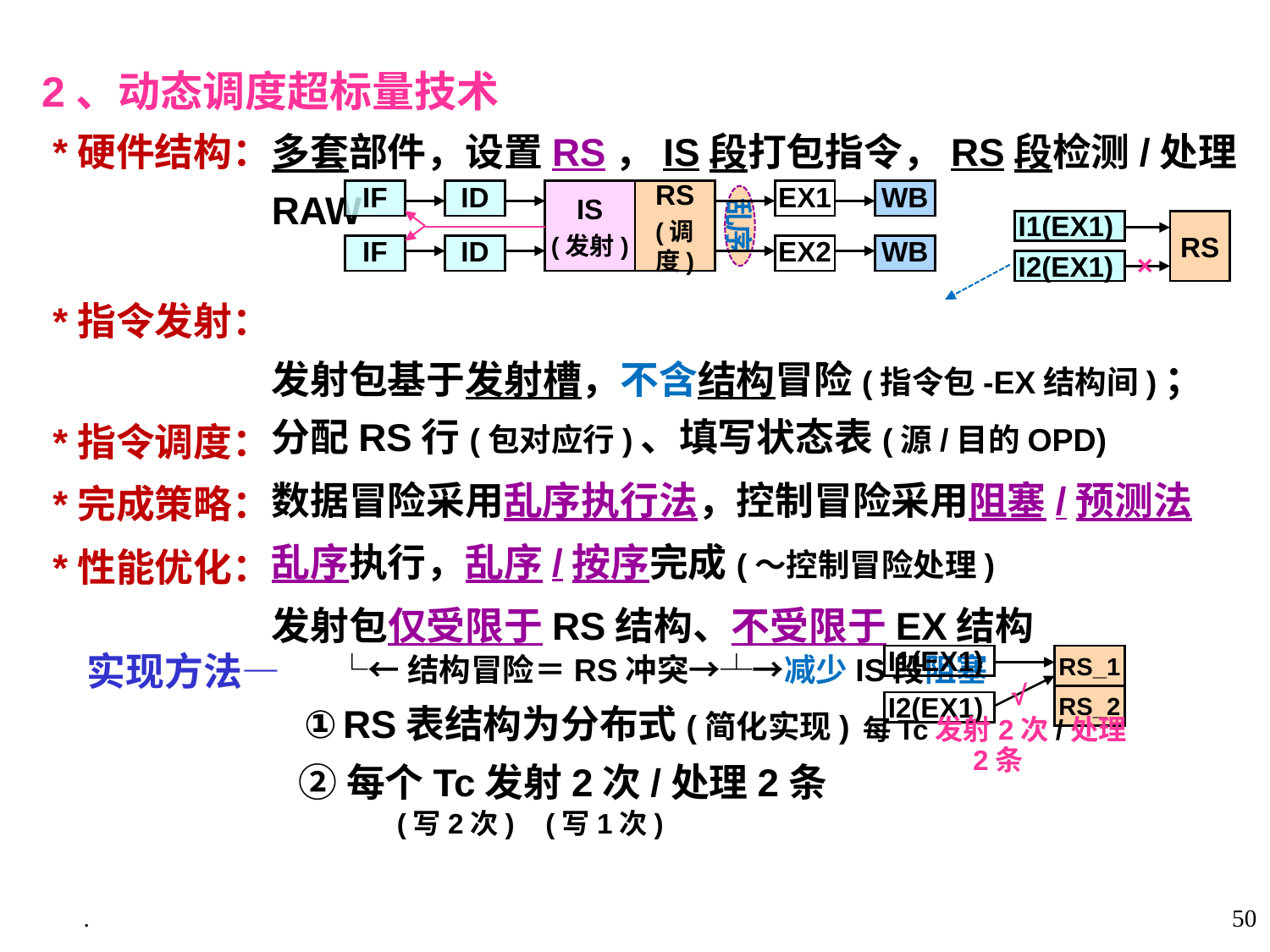

2、动态调度超标量技术
 *硬件结构：

 *指令发射：

 *指令调度：
 *完成策略：
 *性能优化：

    实现方法—
多套部件，设置RS，IS段打包指令，RS段检测/处理RAW

发射包基于发射槽，不含结构冒险(指令包-EX结构间)；
分配RS行(包对应行)、填写状态表(源/目的OPD)
数据冒险采用乱序执行法，控制冒险采用阻塞/预测法
乱序执行，乱序/按序完成(～控制冒险处理)
发射包仅受限于RS结构、不受限于EX结构
         └←结构冒险＝RS冲突→┴→减少IS段阻塞
   ①RS表结构为分布式(简化实现)
   ②每个Tc发射2次/处理2条
                (写2次)    (写1次)
IF
ID
IS
(发射)
EX1
WB
RS
(调度)
IF
ID
EX2
WB
乱序
I1(EX1)

RS
×
I2(EX1)

I1(EX1)

RS_1
RS_2
I2(EX1)

√
每Tc发射2次/处理2条
.
50